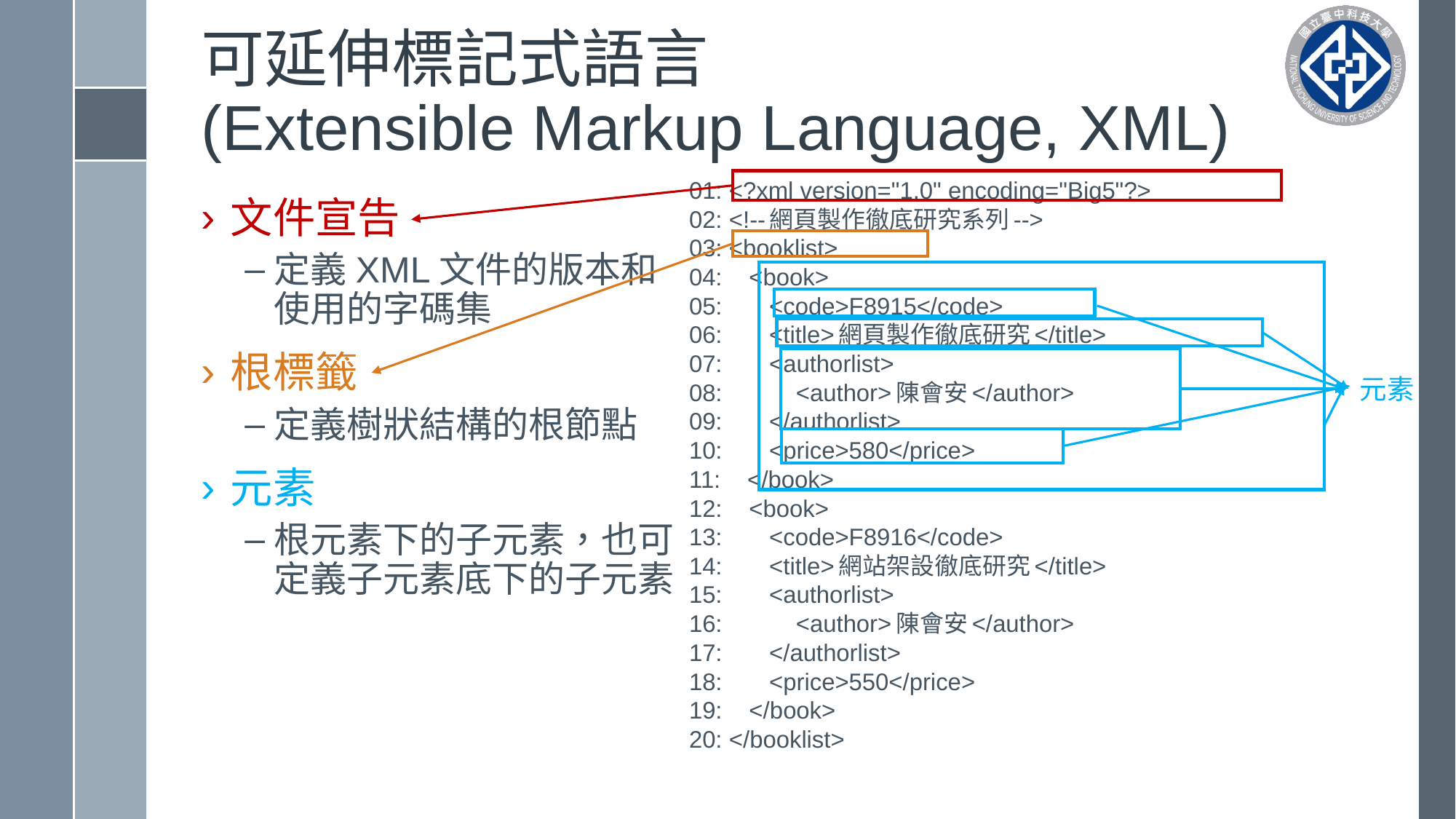

# 可延伸標記式語言 (Extensible Markup Language, XML)

01: <?xml version="1.0" encoding="Big5"?>
02: <!--網頁製作徹底研究系列-->
03: <booklist>
04:    <book>
05:       <code>F8915</code>
06:       <title>網頁製作徹底研究</title>
07:       <authorlist>
08:           <author>陳會安</author>
09:       </authorlist>
10:       <price>580</price>
11:    </book>
12:    <book>
13:       <code>F8916</code>
14:       <title>網站架設徹底研究</title>
15:       <authorlist>
16:           <author>陳會安</author>
17:       </authorlist>
18:       <price>550</price>
19:    </book>
20: </booklist>
文件宣告
定義XML文件的版本和使用的字碼集
根標籤
定義樹狀結構的根節點
元素
根元素下的子元素，也可定義子元素底下的子元素

元素